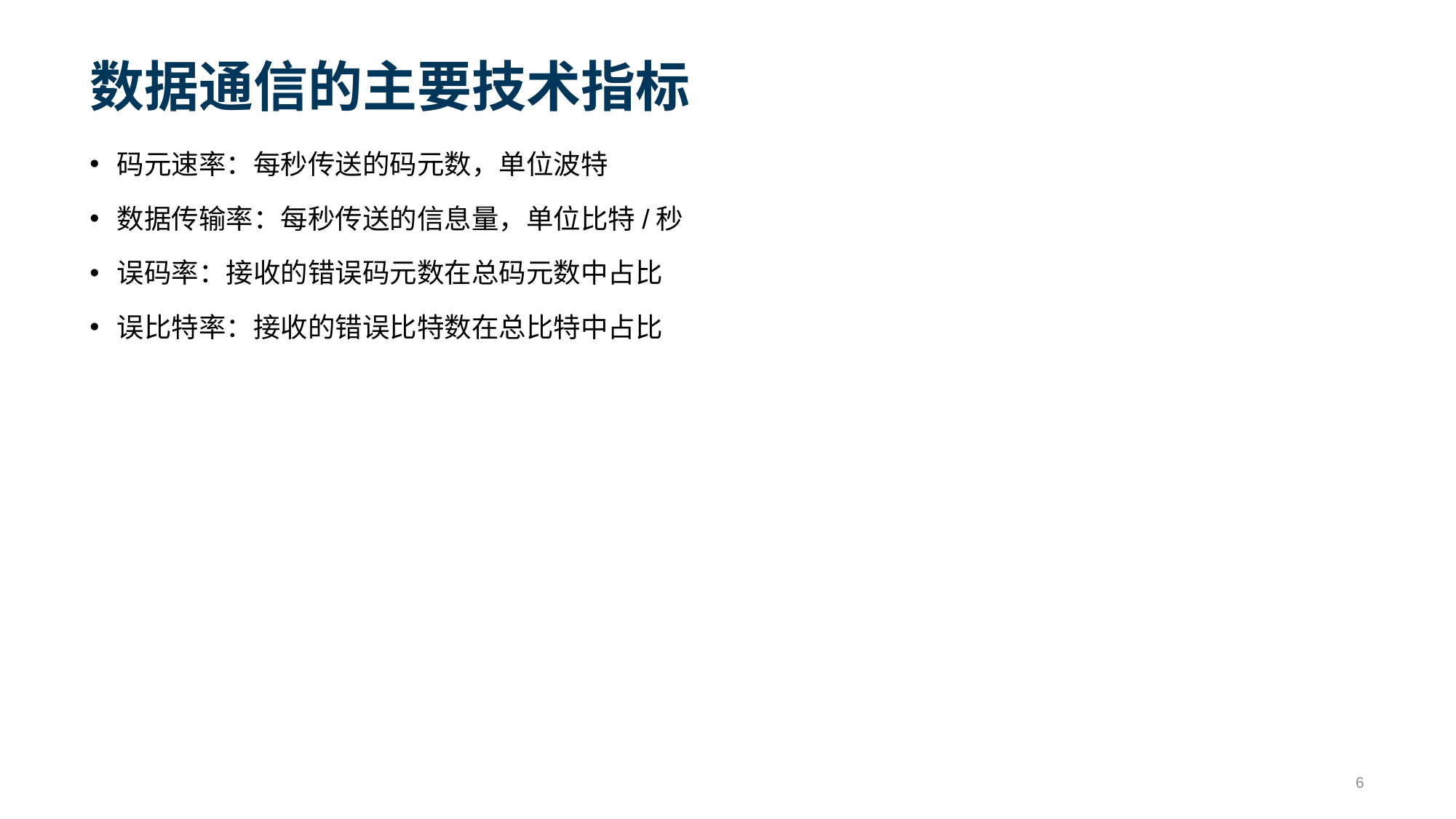

# 数据通信的主要技术指标
码元速率：每秒传送的码元数，单位波特
数据传输率：每秒传送的信息量，单位比特/秒
误码率：接收的错误码元数在总码元数中占比
误比特率：接收的错误比特数在总比特中占比
6